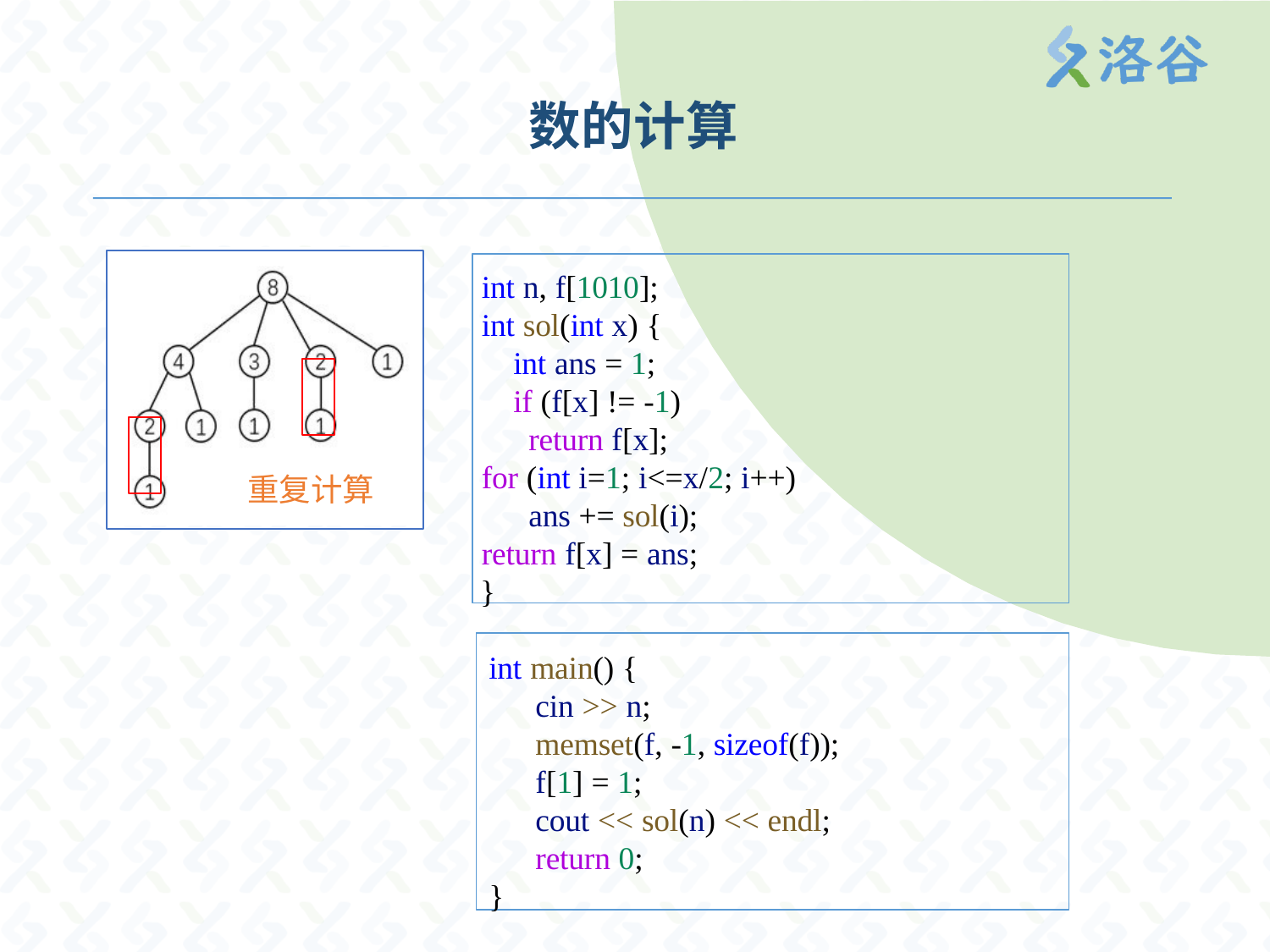

# 数的计算

int n, f[1010];
int sol(int x) {
    int ans = 1;
    if (f[x] != -1)
return f[x];
for (int i=1; i<=x/2; i++)
ans += sol(i);
return f[x] = ans;
}

重复计算

int main() {
cin >> n;
memset(f, -1, sizeof(f));
f[1] = 1;
cout << sol(n) << endl;
return 0;
}